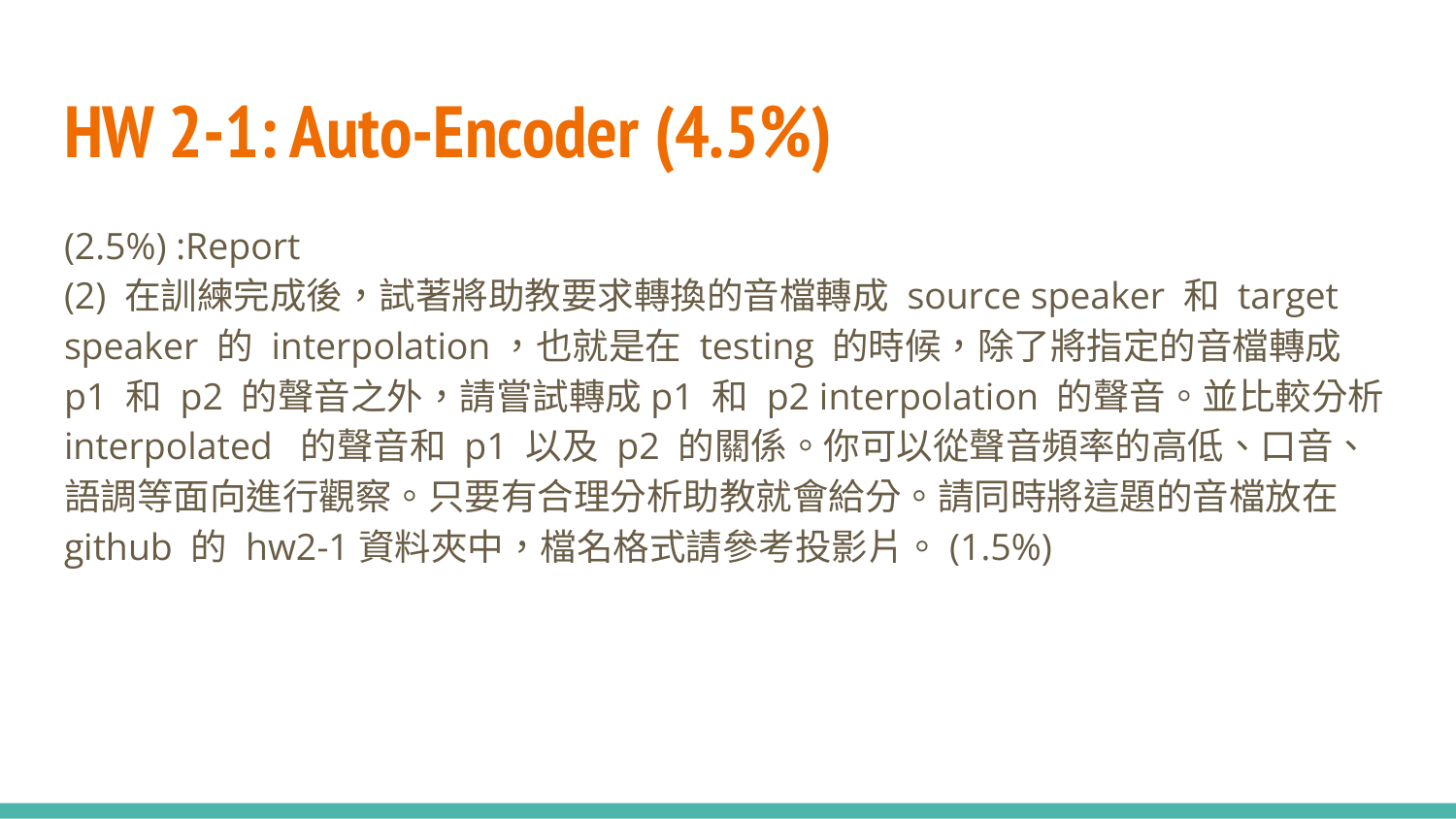

# HW 2-1: Auto-Encoder (4.5%)

(2.5%) :Report
(2) 在訓練完成後，試著將助教要求轉換的音檔轉成 source speaker 和 target speaker 的 interpolation，也就是在 testing 的時候，除了將指定的音檔轉成 p1 和 p2 的聲音之外，請嘗試轉成p1 和 p2 interpolation 的聲音。並比較分析 interpolated  的聲音和 p1 以及 p2 的關係。你可以從聲音頻率的高低、口音、語調等面向進行觀察。只要有合理分析助教就會給分。請同時將這題的音檔放在github 的 hw2-1資料夾中，檔名格式請參考投影片。(1.5%)